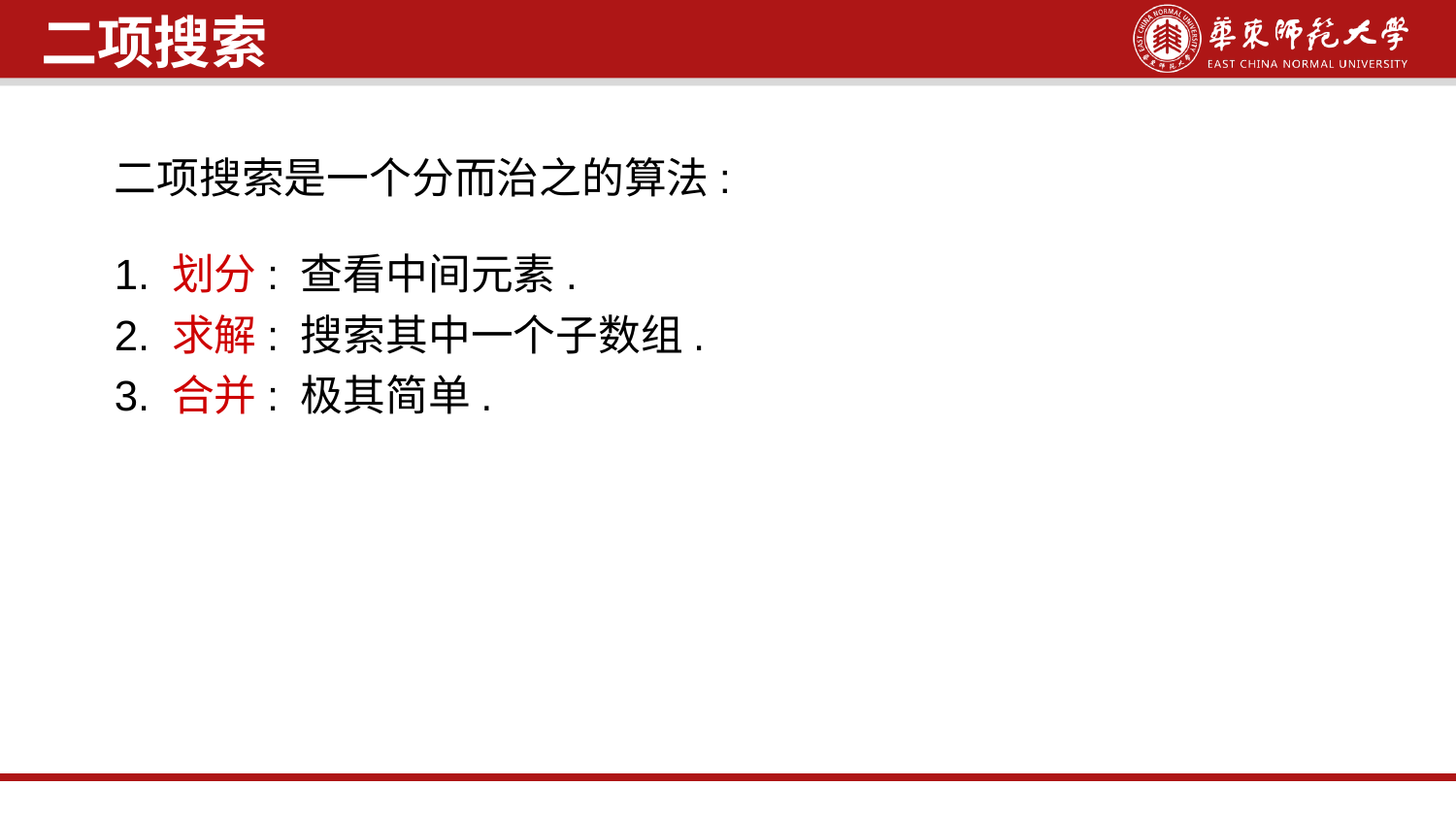

二项搜索
二项搜索是一个分而治之的算法:

1. 划分: 查看中间元素.
2. 求解: 搜索其中一个子数组.
3. 合并: 极其简单.